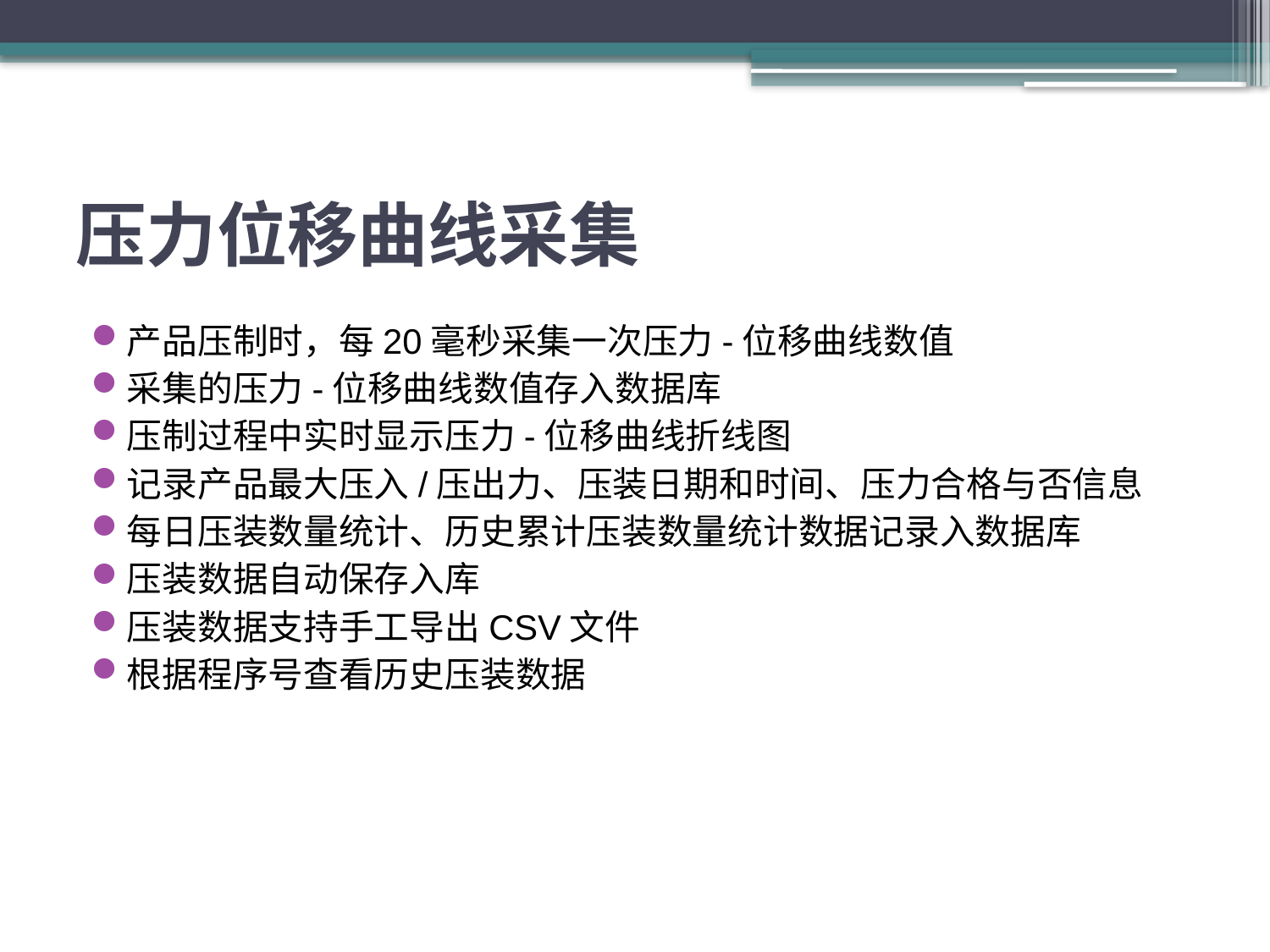

# 压力位移曲线采集
产品压制时，每20毫秒采集一次压力-位移曲线数值
采集的压力-位移曲线数值存入数据库
压制过程中实时显示压力-位移曲线折线图
记录产品最大压入/压出力、压装日期和时间、压力合格与否信息
每日压装数量统计、历史累计压装数量统计数据记录入数据库
压装数据自动保存入库
压装数据支持手工导出CSV文件
根据程序号查看历史压装数据